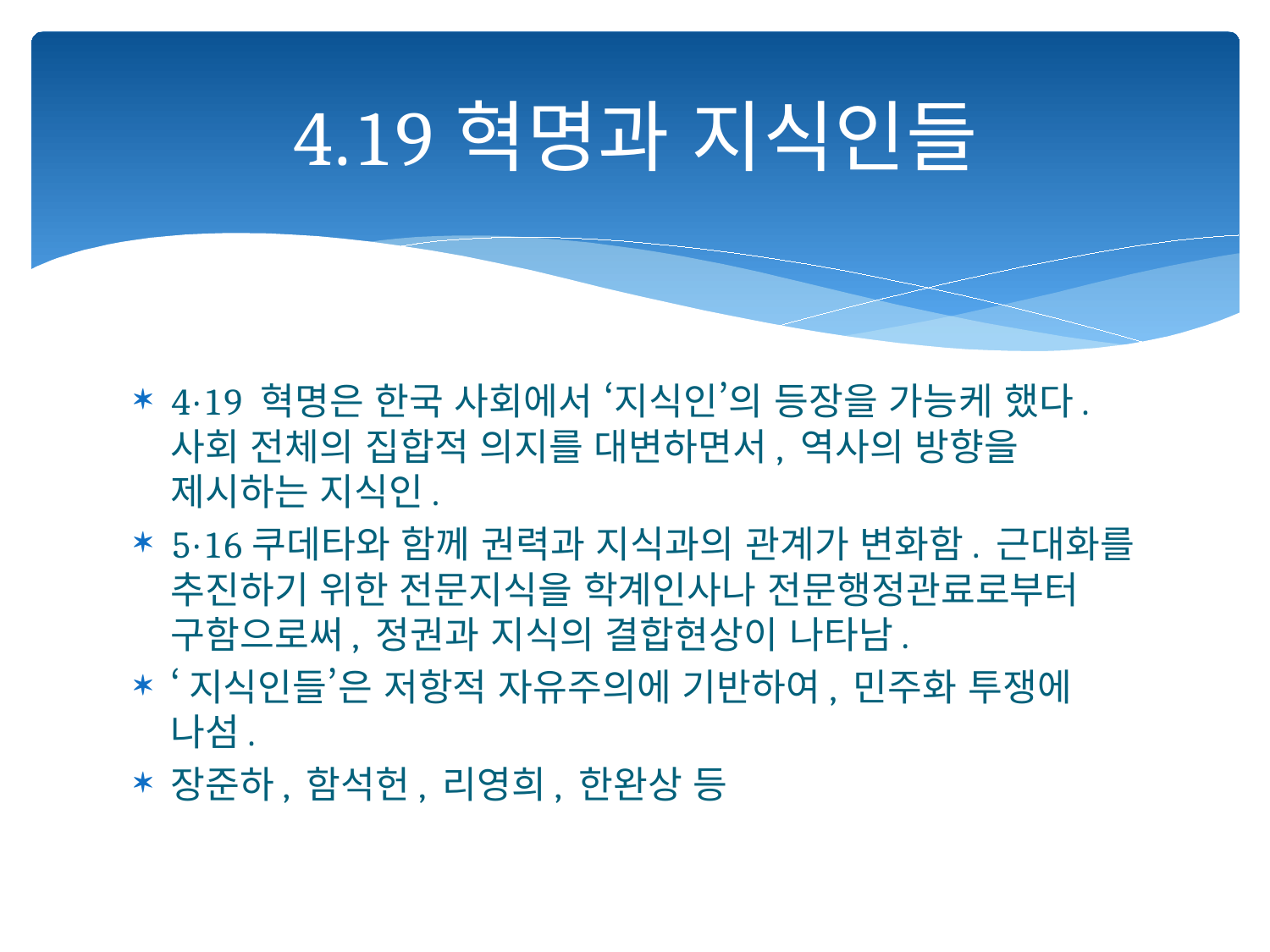

# 4.19혁명과 지식인들
4·19 혁명은 한국 사회에서 ‘지식인’의 등장을 가능케 했다. 사회 전체의 집합적 의지를 대변하면서, 역사의 방향을 제시하는 지식인.
5·16쿠데타와 함께 권력과 지식과의 관계가 변화함. 근대화를 추진하기 위한 전문지식을 학계인사나 전문행정관료로부터 구함으로써, 정권과 지식의 결합현상이 나타남.
‘지식인들’은 저항적 자유주의에 기반하여, 민주화 투쟁에 나섬.
장준하, 함석헌, 리영희, 한완상 등